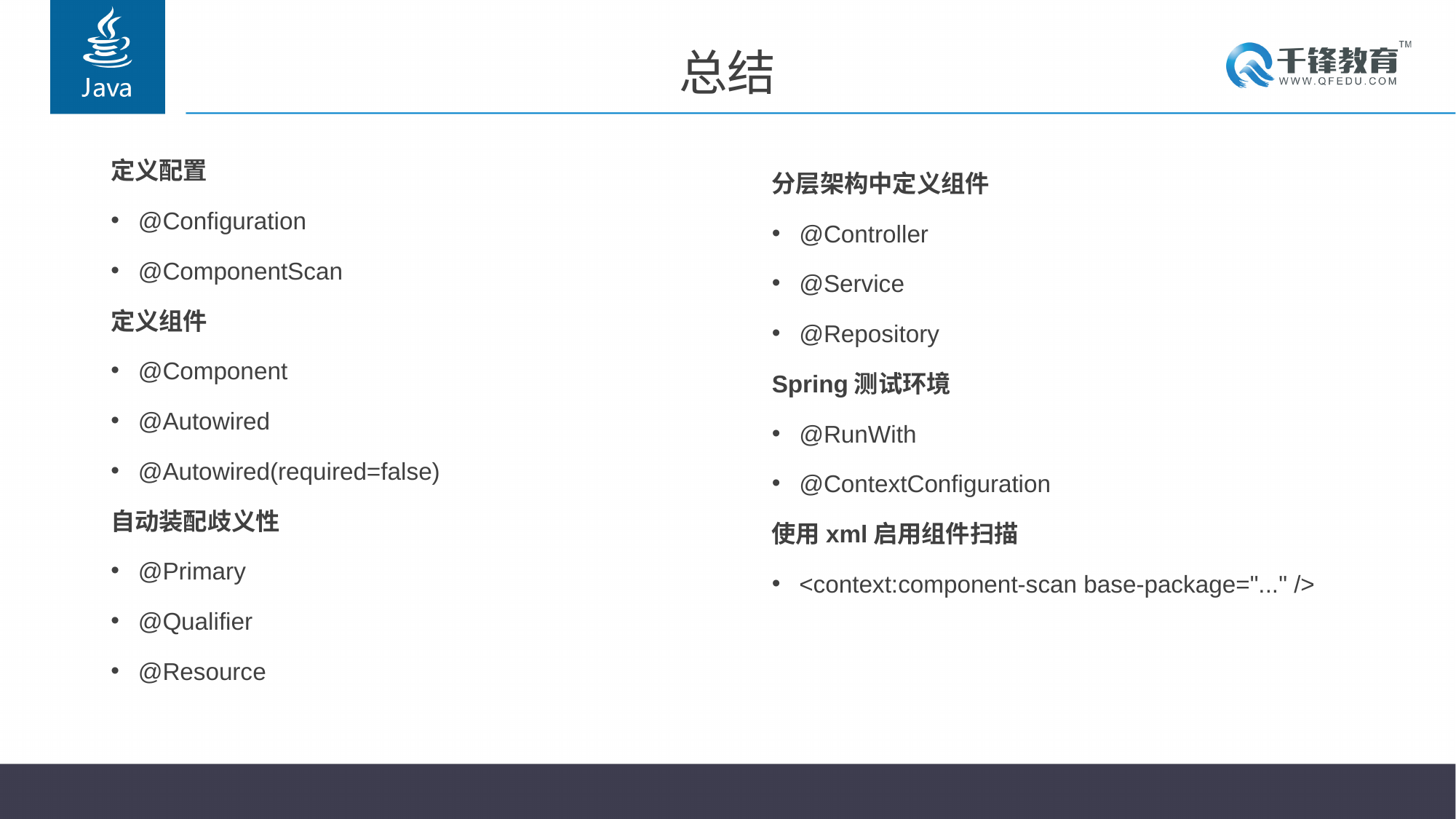

# 总结
定义配置
@Configuration
@ComponentScan
定义组件
@Component
@Autowired
@Autowired(required=false)
自动装配歧义性
@Primary
@Qualifier
@Resource
分层架构中定义组件
@Controller
@Service
@Repository
Spring测试环境
@RunWith
@ContextConfiguration
使用xml启用组件扫描
<context:component-scan base-package="..." />